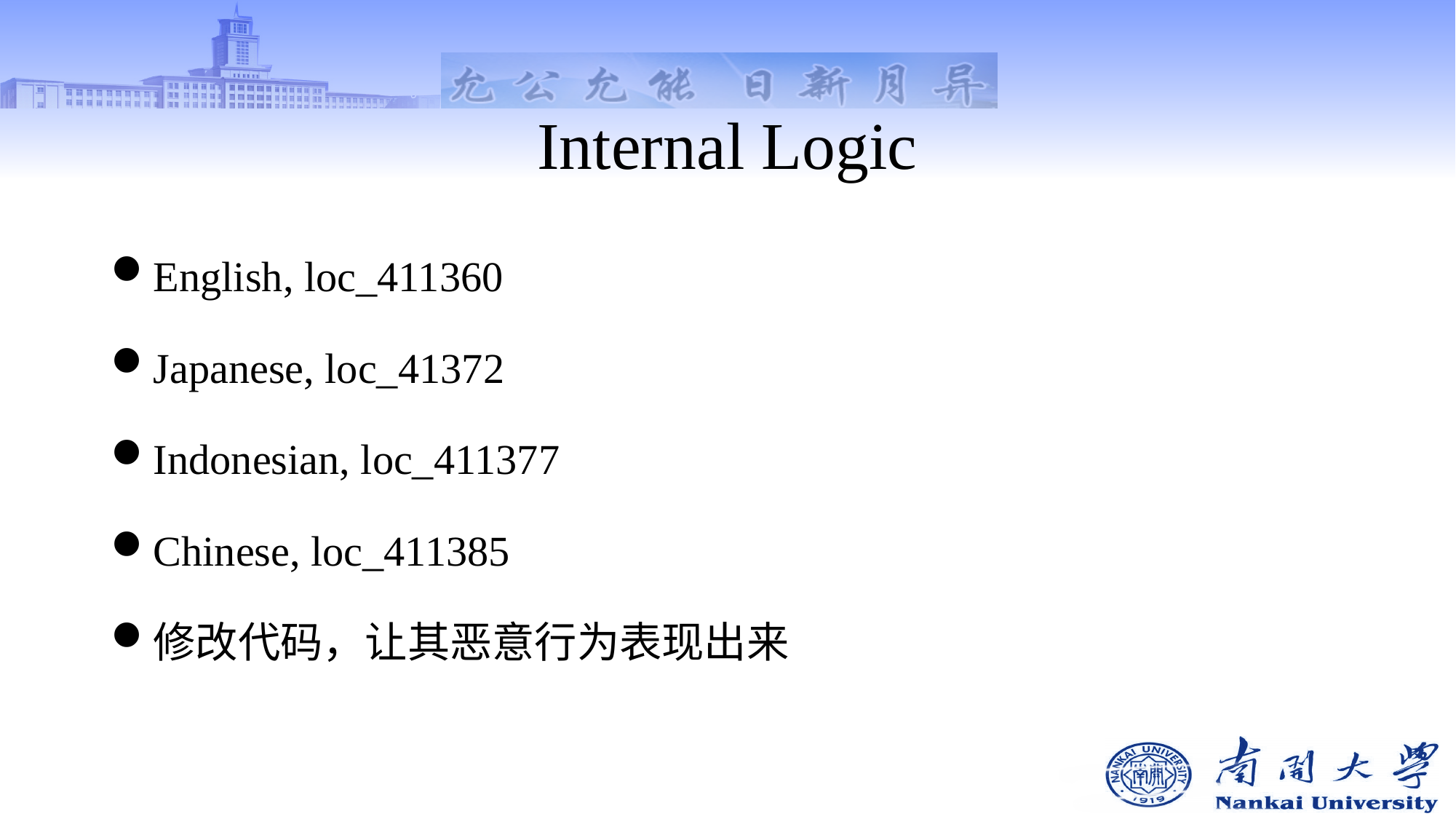

# Internal Logic
English, loc_411360
Japanese, loc_41372
Indonesian, loc_411377
Chinese, loc_411385
修改代码，让其恶意行为表现出来